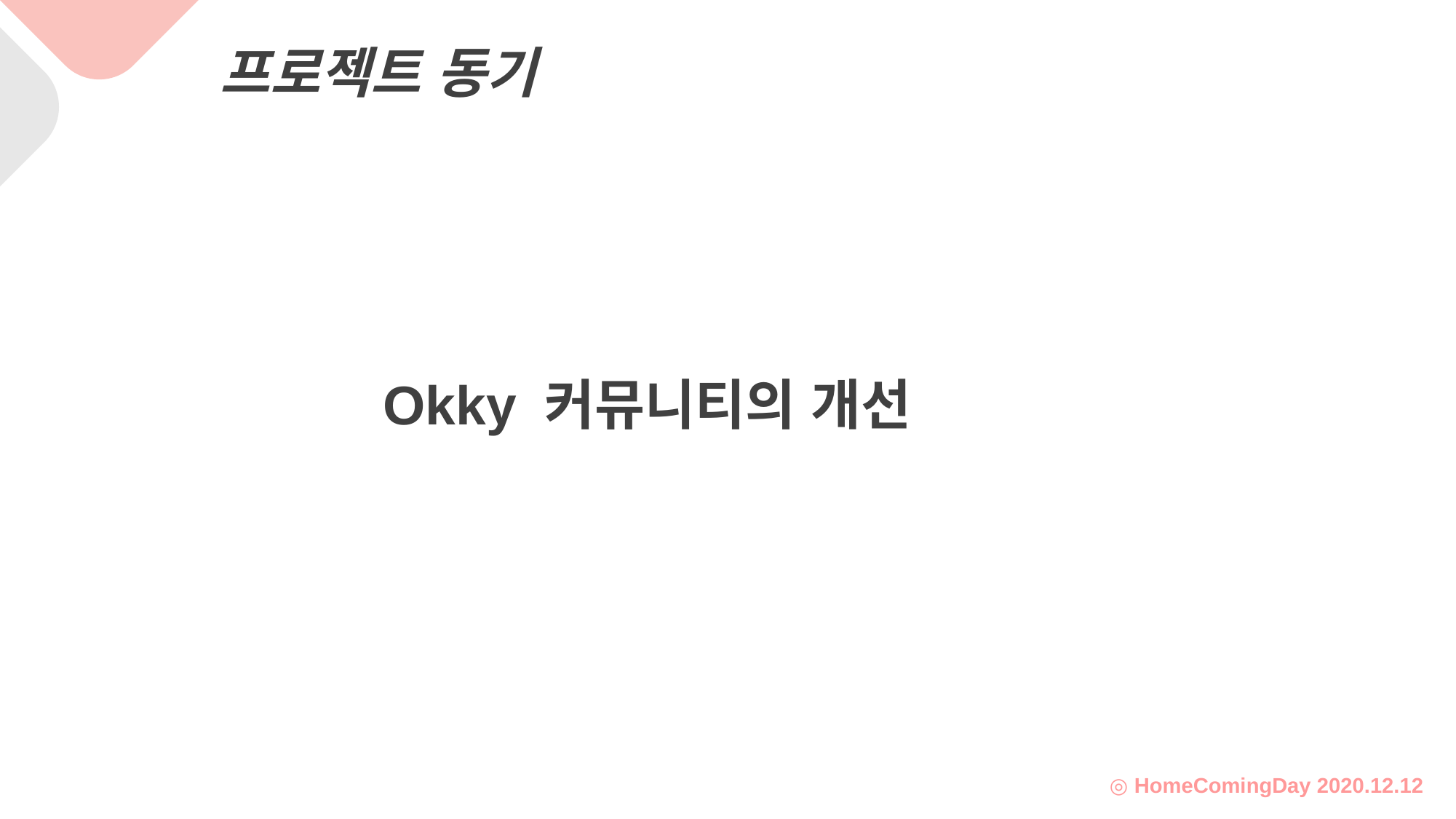

프로젝트 동기
Okky 커뮤니티의 개선
◎ HomeComingDay 2020.12.12